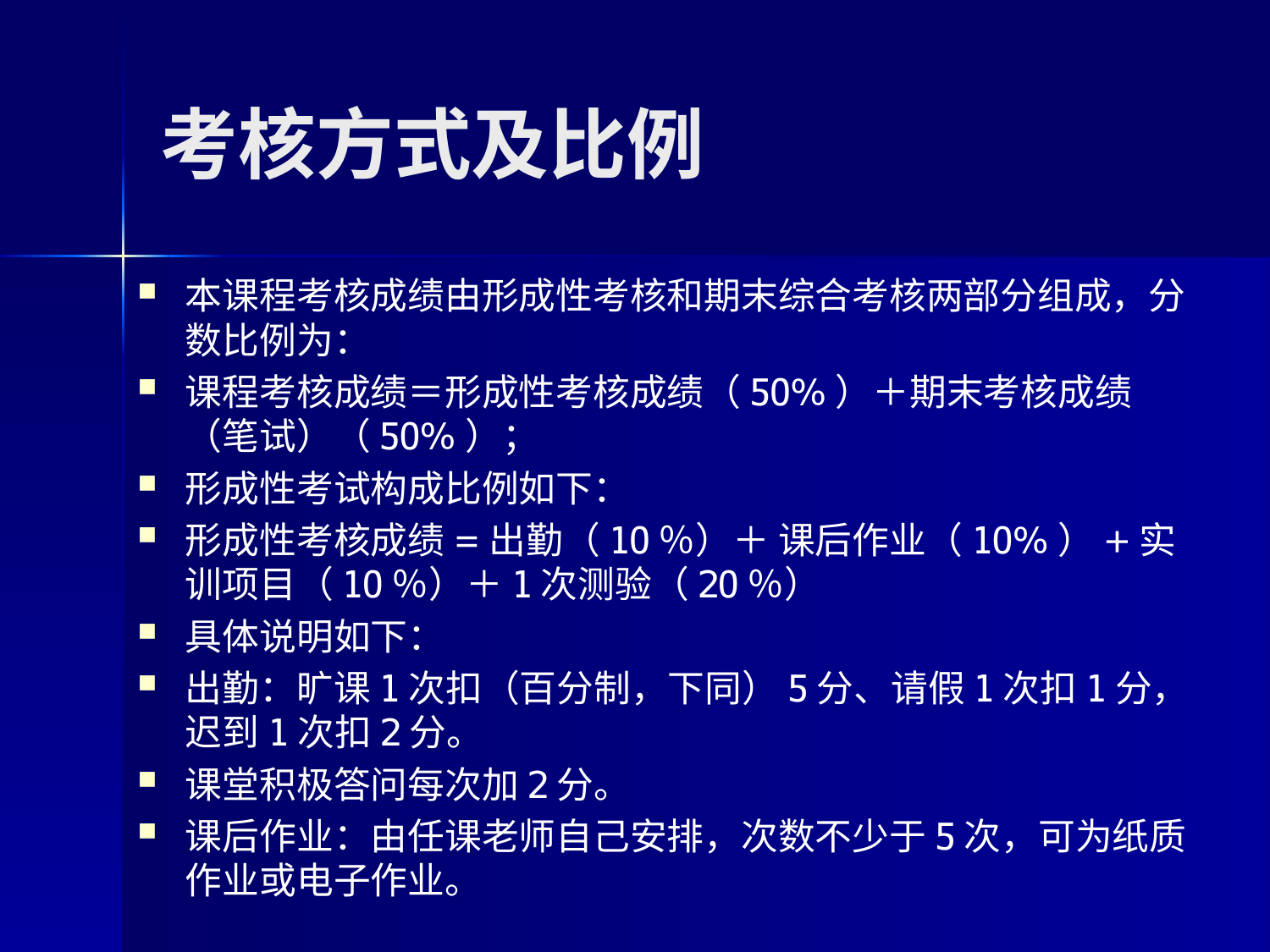

# 考核方式及比例
本课程考核成绩由形成性考核和期末综合考核两部分组成，分数比例为：
课程考核成绩＝形成性考核成绩（50%）＋期末考核成绩（笔试）（50%）；
形成性考试构成比例如下：
形成性考核成绩=出勤（10％）＋ 课后作业（10%）+实训项目（10％）＋1次测验（20％）
具体说明如下：
出勤：旷课1次扣（百分制，下同）5分、请假1次扣1分，迟到1次扣2分。
课堂积极答问每次加2分。
课后作业：由任课老师自己安排，次数不少于5次，可为纸质作业或电子作业。